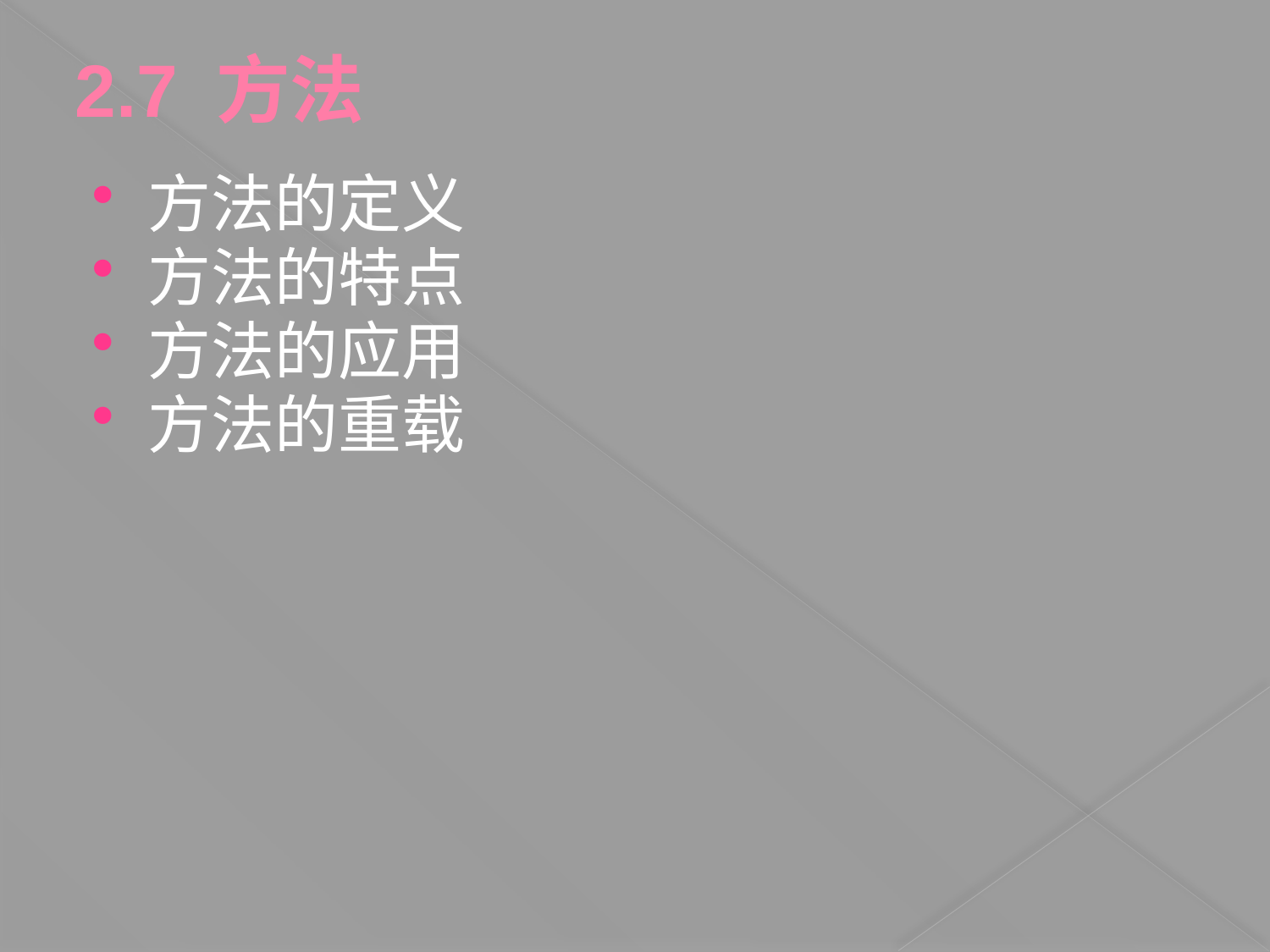

2.7 方法
# 方法的定义
方法的特点
方法的应用
方法的重载